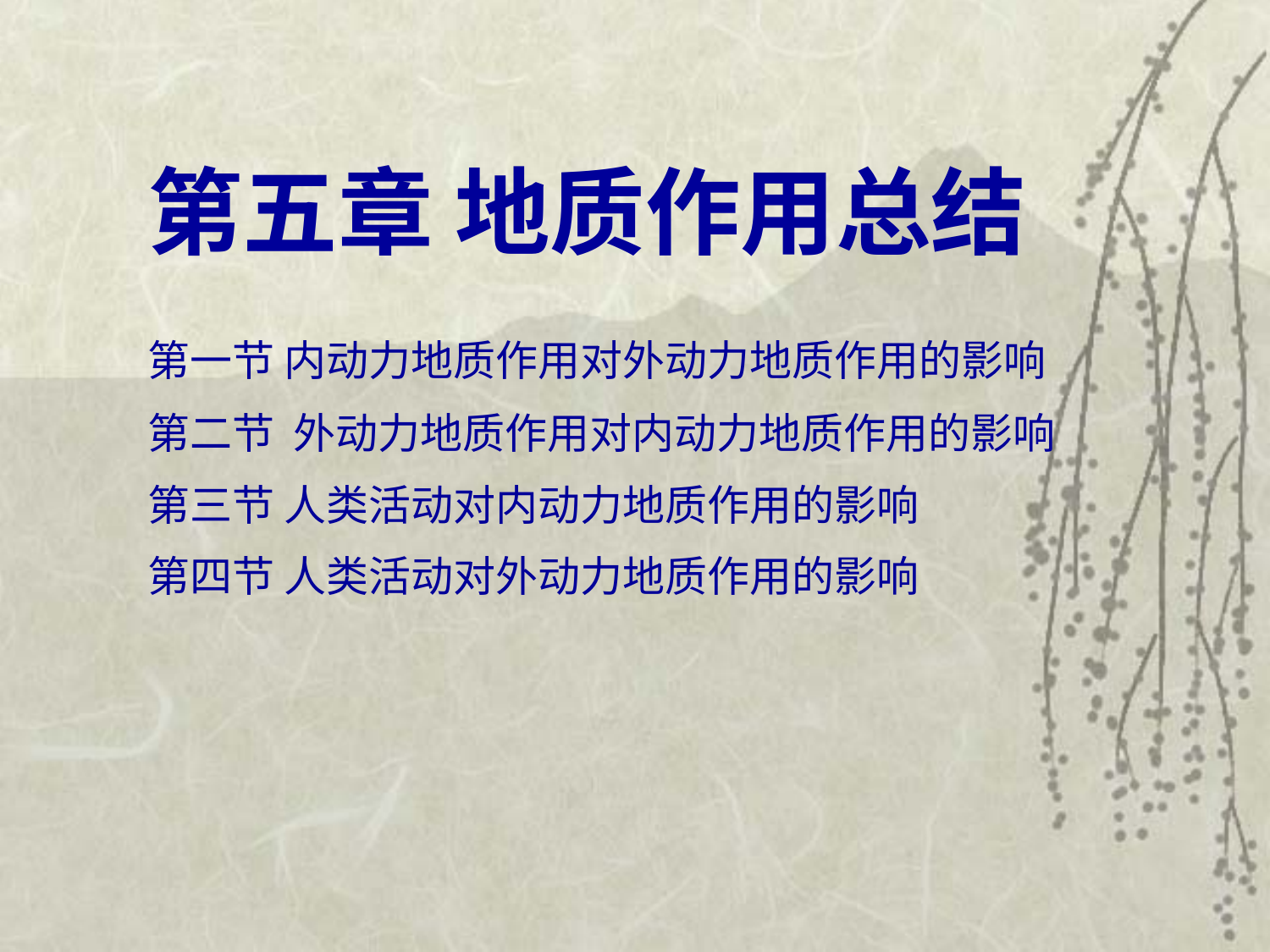

第五章 地质作用总结
第一节 内动力地质作用对外动力地质作用的影响
第二节  外动力地质作用对内动力地质作用的影响
第三节 人类活动对内动力地质作用的影响
第四节 人类活动对外动力地质作用的影响